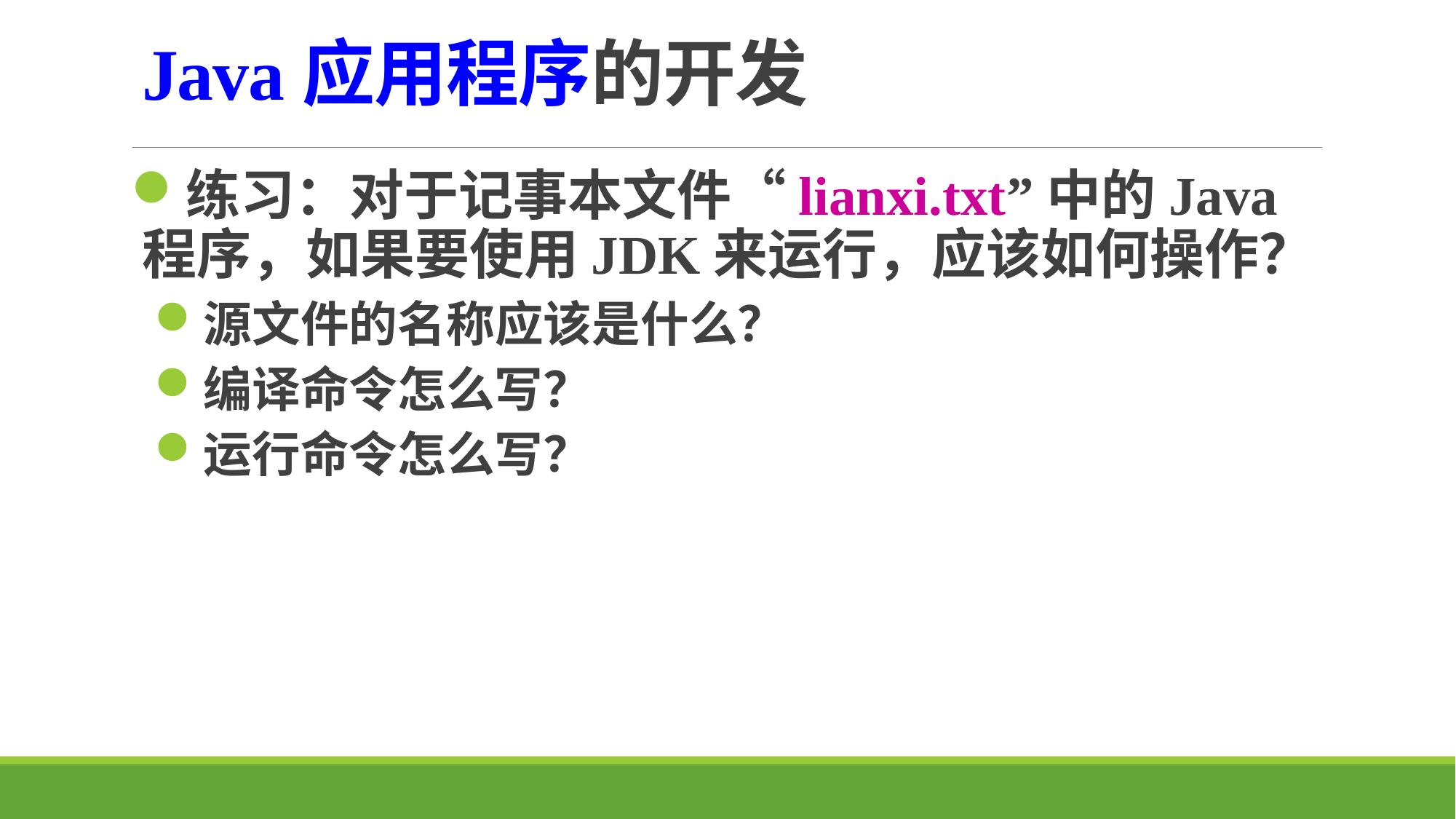

# Java应用程序的开发
练习：对于记事本文件“lianxi.txt”中的Java程序，如果要使用JDK来运行，应该如何操作？
源文件的名称应该是什么？
编译命令怎么写？
运行命令怎么写？